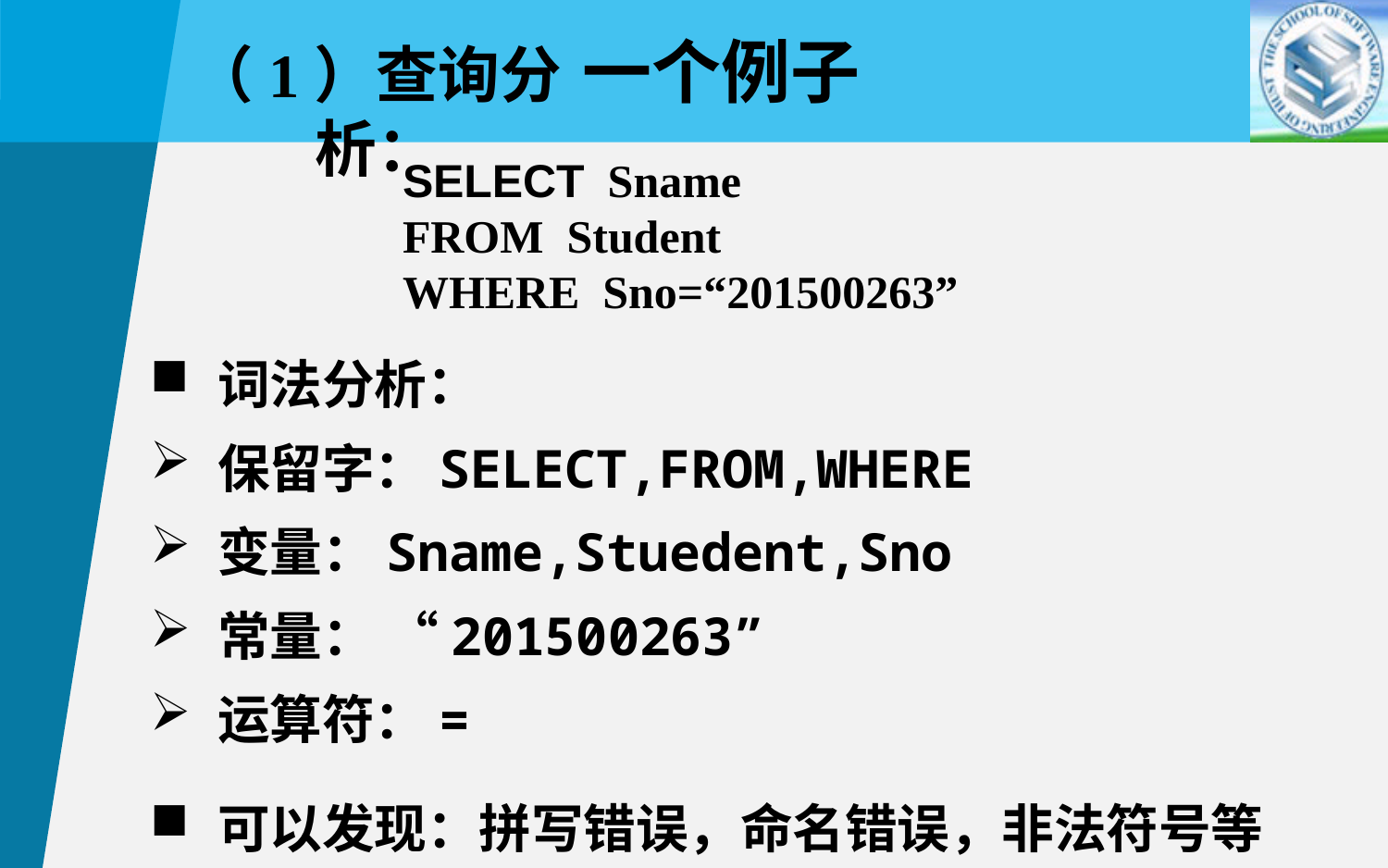

一个例子
（1）查询分析：
SELECT  Sname
FROM  Student
WHERE  Sno=“201500263”
词法分析：
保留字：SELECT,FROM,WHERE
变量：Sname,Stuedent,Sno
常量： “201500263”
运算符：=
可以发现：拼写错误，命名错误，非法符号等